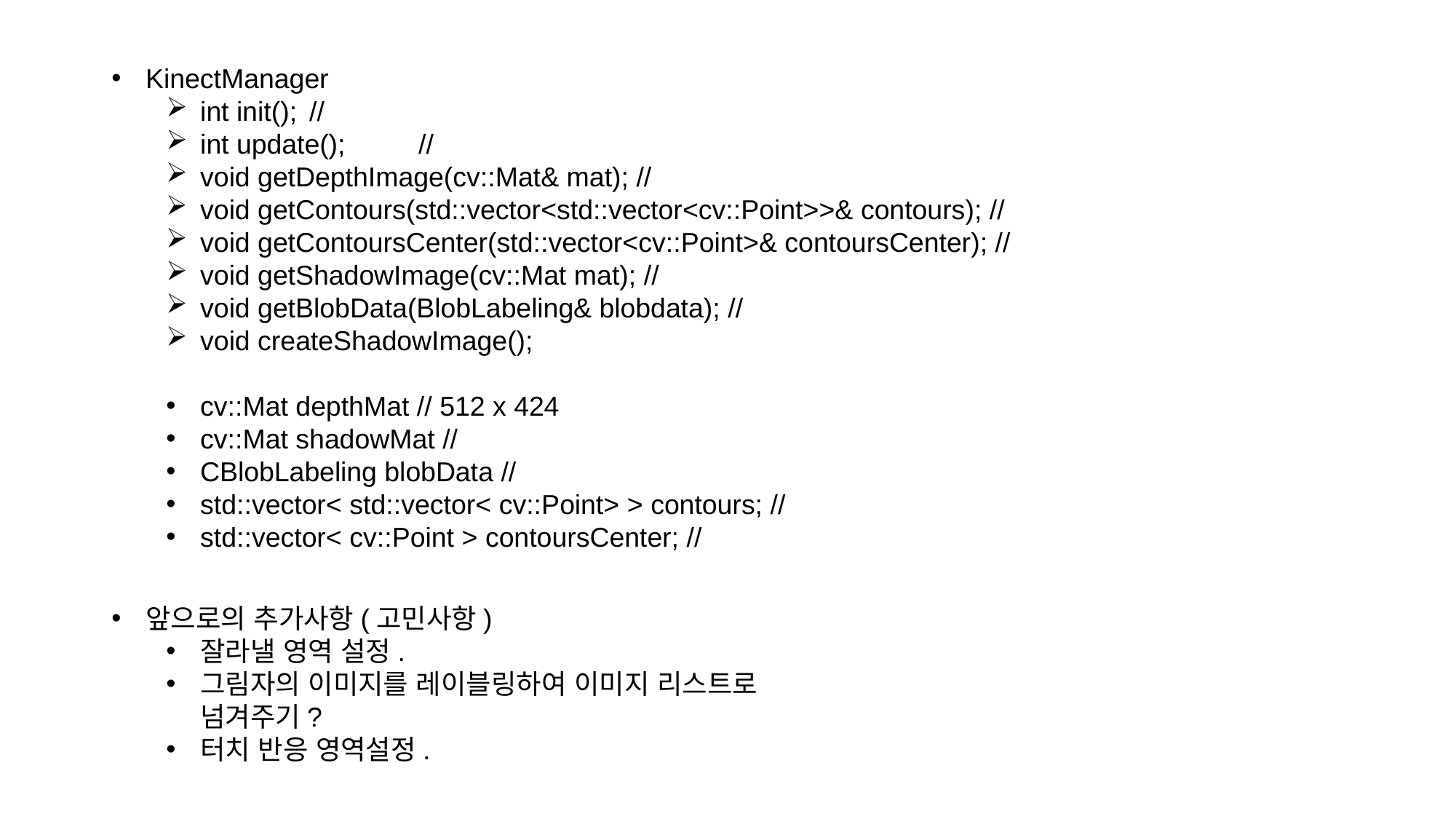

KinectManager
int init();	//
int update();	//
void getDepthImage(cv::Mat& mat); //
void getContours(std::vector<std::vector<cv::Point>>& contours); //
void getContoursCenter(std::vector<cv::Point>& contoursCenter); //
void getShadowImage(cv::Mat mat); //
void getBlobData(BlobLabeling& blobdata); //
void createShadowImage();

cv::Mat depthMat // 512 x 424
cv::Mat shadowMat //
CBlobLabeling blobData //
std::vector< std::vector< cv::Point> > contours; //
std::vector< cv::Point > contoursCenter; //

앞으로의 추가사항(고민사항)
잘라낼 영역 설정.
그림자의 이미지를 레이블링하여 이미지 리스트로 넘겨주기?
터치 반응 영역설정.